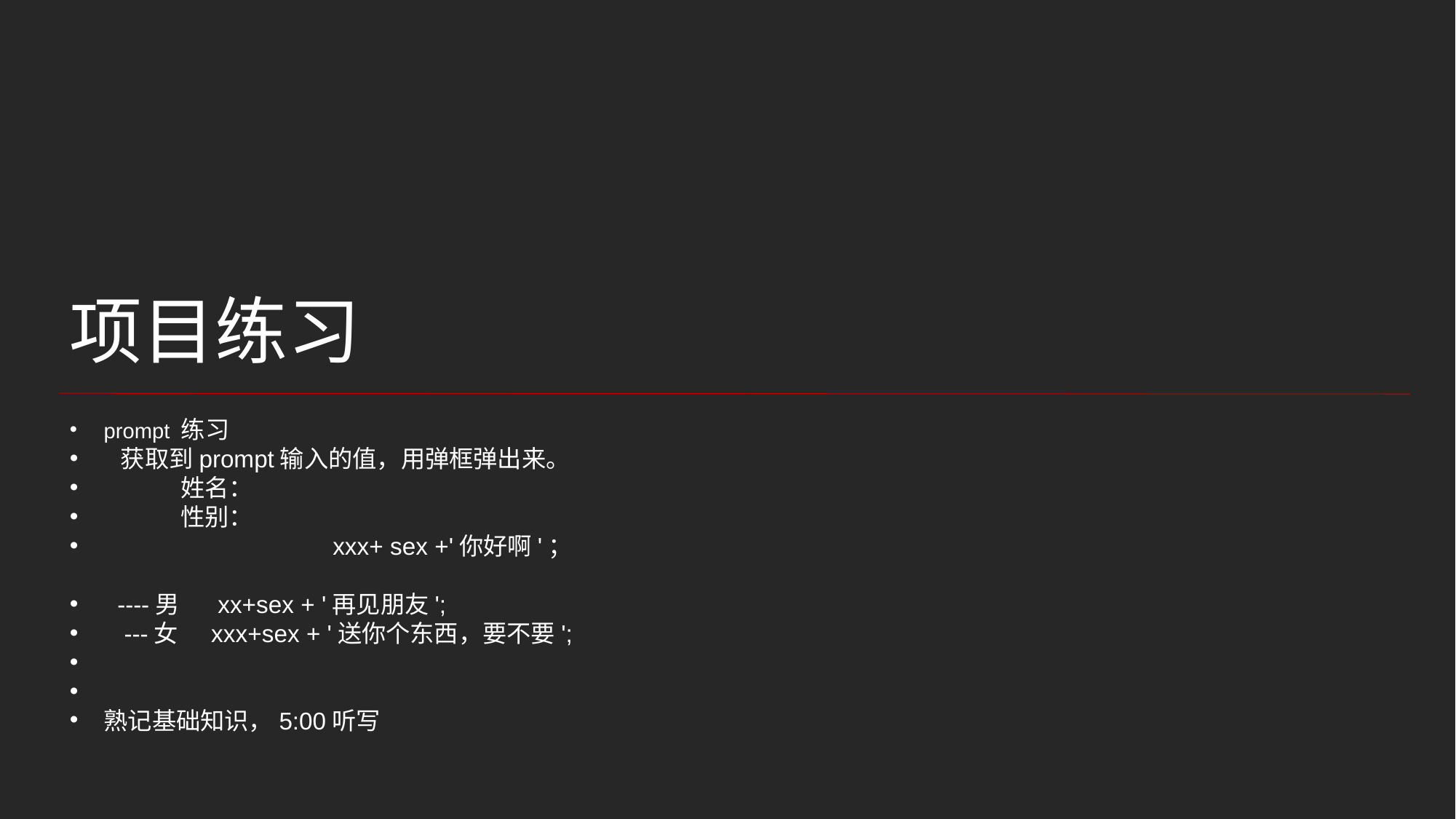

项目练习
prompt 练习
  获取到prompt输入的值，用弹框弹出来。
             姓名：
             性别：
                                  xxx+ sex +'你好啊'；

  ----男      xx+sex + '再见朋友';
   ---女     xxx+sex + '送你个东西，要不要';

熟记基础知识，5:00听写